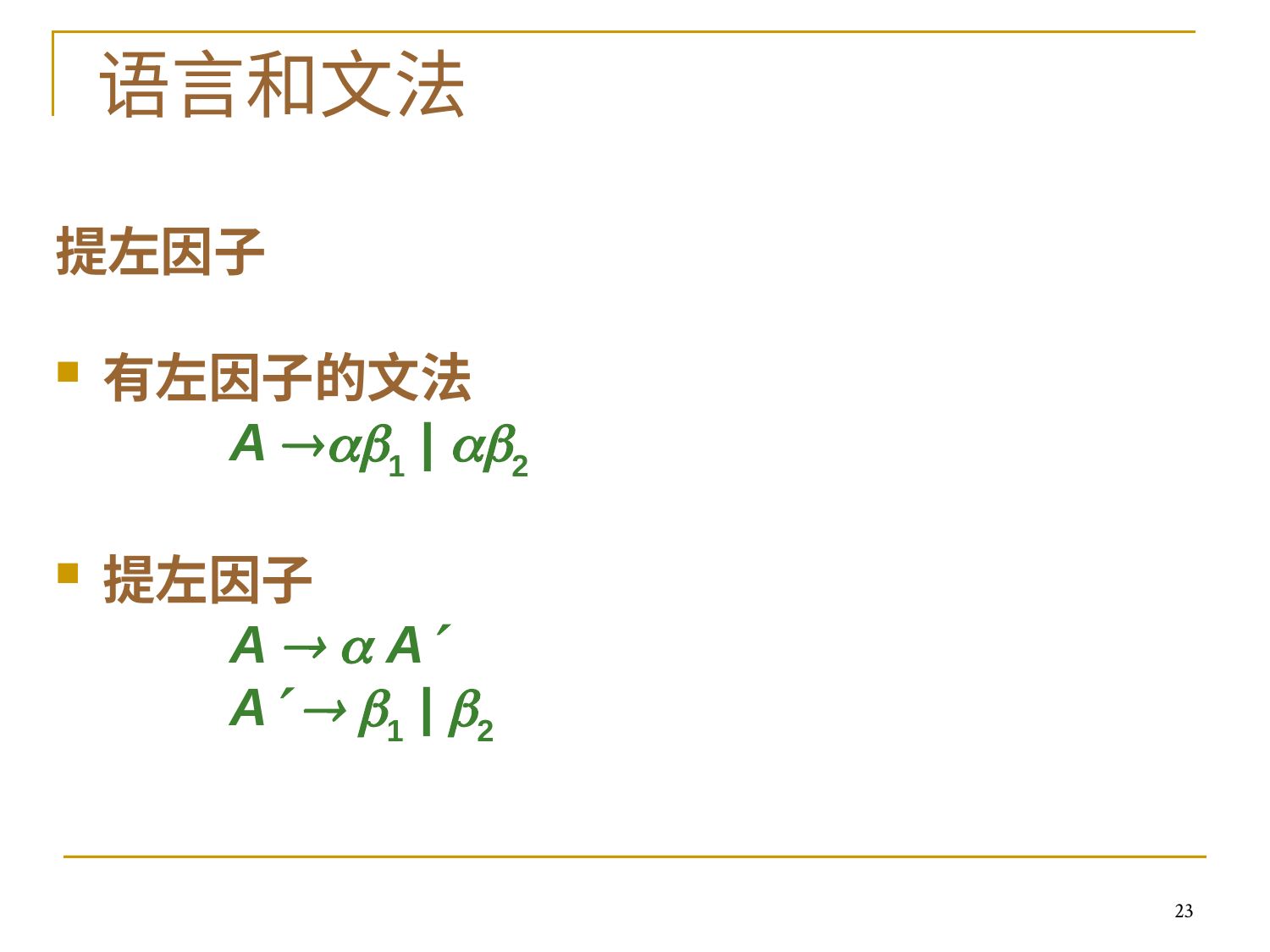

# 语言和文法
提左因子

有左因子的文法
		A →αβ1 | αβ2

提左因子
		A → α A′
		A′ → β1 | β2
23